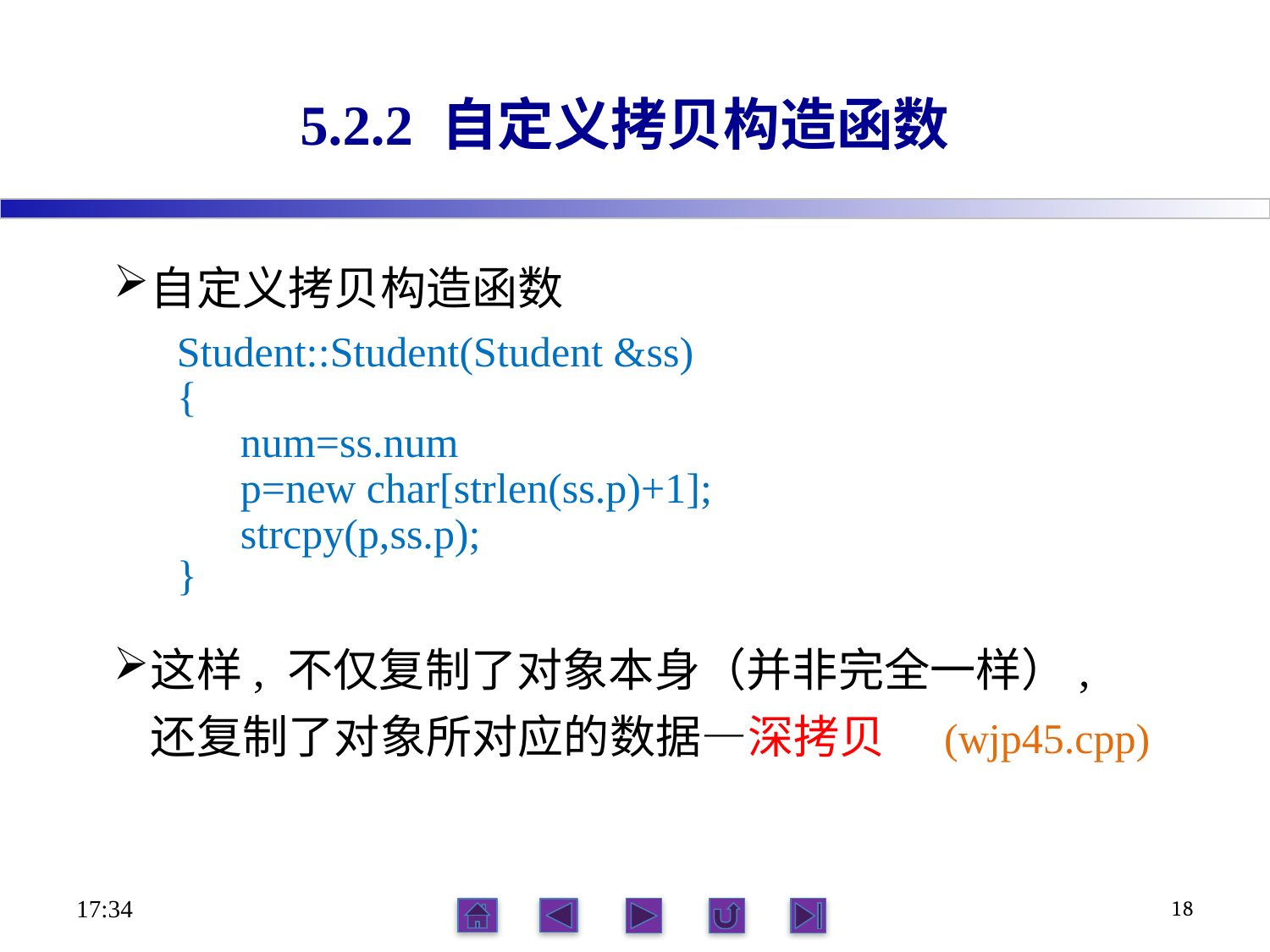

# 5.2.2 自定义拷贝构造函数
自定义拷贝构造函数
Student::Student(Student &ss)
{
      num=ss.num
      p=new char[strlen(ss.p)+1];
      strcpy(p,ss.p);
}
这样, 不仅复制了对象本身（并非完全一样）, 还复制了对象所对应的数据—深拷贝     (wjp45.cpp)

17:34
18